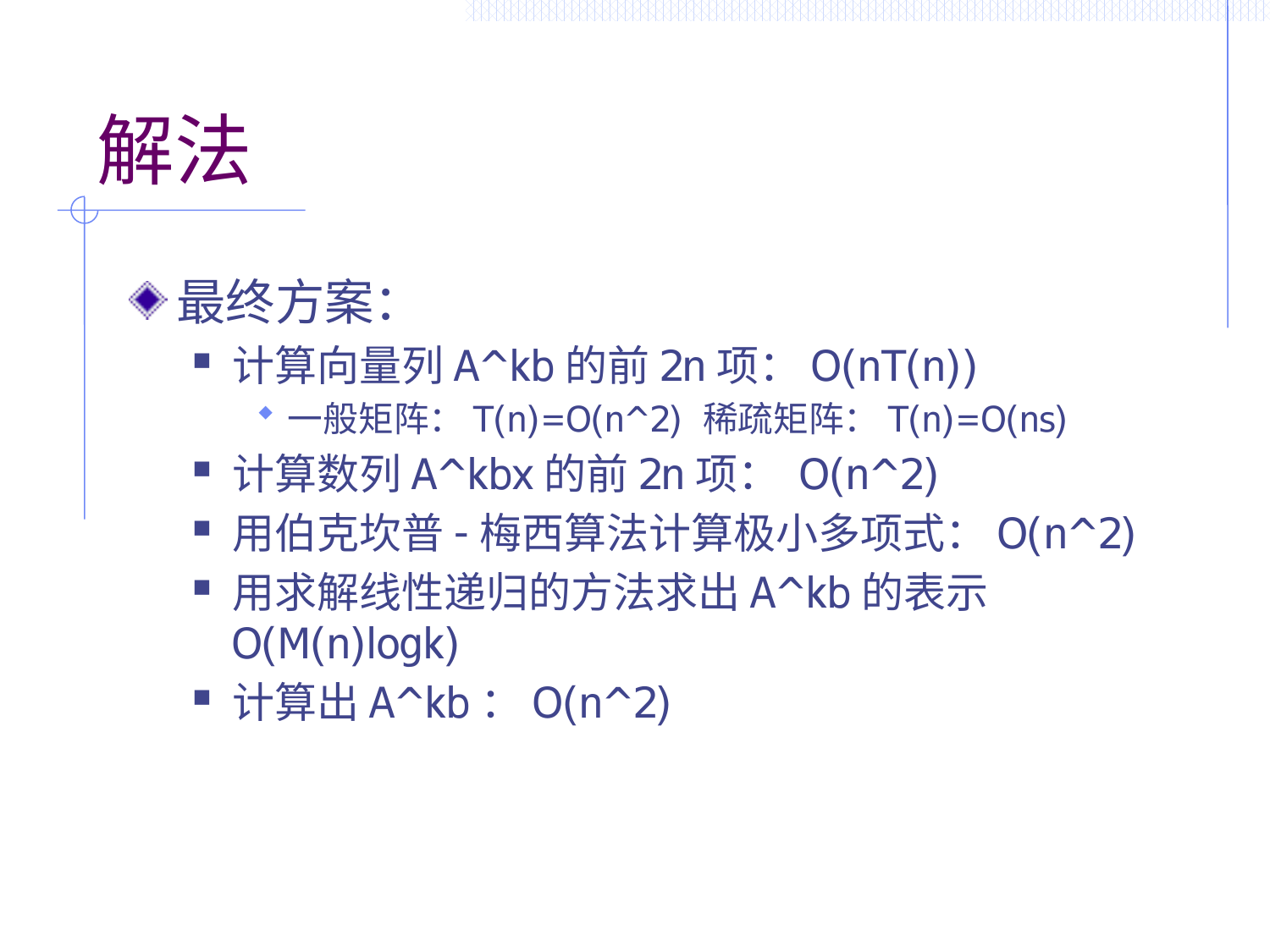

# 解法
最终方案：
计算向量列A^kb的前2n项：O(nT(n))
一般矩阵：T(n)=O(n^2) 稀疏矩阵：T(n)=O(ns)
计算数列A^kbx的前2n项： O(n^2)
用伯克坎普-梅西算法计算极小多项式：O(n^2)
用求解线性递归的方法求出A^kb的表示 O(M(n)logk)
计算出A^kb：O(n^2)